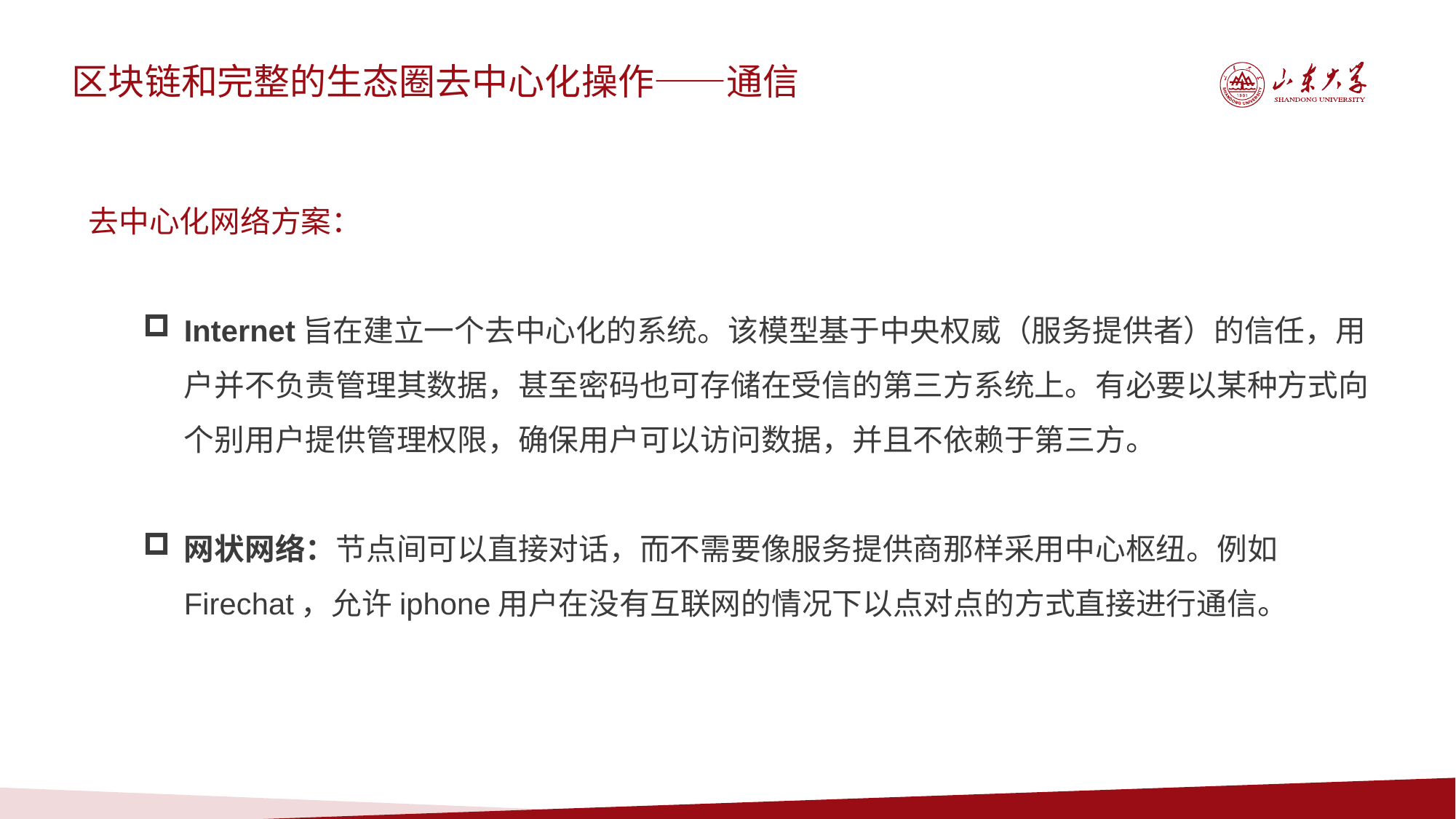

区块链和完整的生态圈去中心化操作——通信
去中心化网络方案：

Internet旨在建立一个去中心化的系统。该模型基于中央权威（服务提供者）的信任，用户并不负责管理其数据，甚至密码也可存储在受信的第三方系统上。有必要以某种方式向个别用户提供管理权限，确保用户可以访问数据，并且不依赖于第三方。

网状网络：节点间可以直接对话，而不需要像服务提供商那样采用中心枢纽。例如Firechat，允许iphone用户在没有互联网的情况下以点对点的方式直接进行通信。